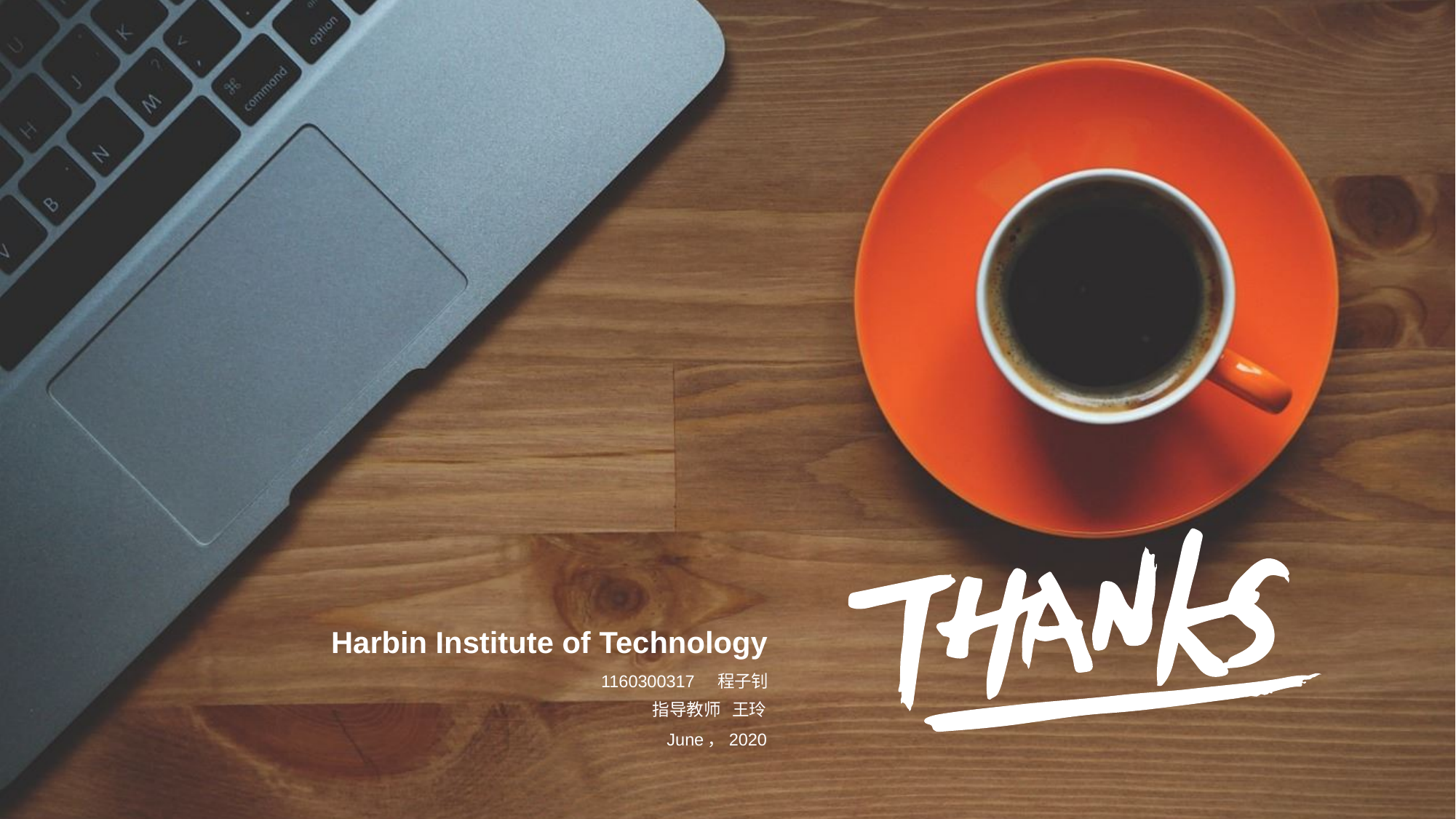

# Harbin Institute of Technology
1160300317    程子钊
指导教师   王玲
June，2020